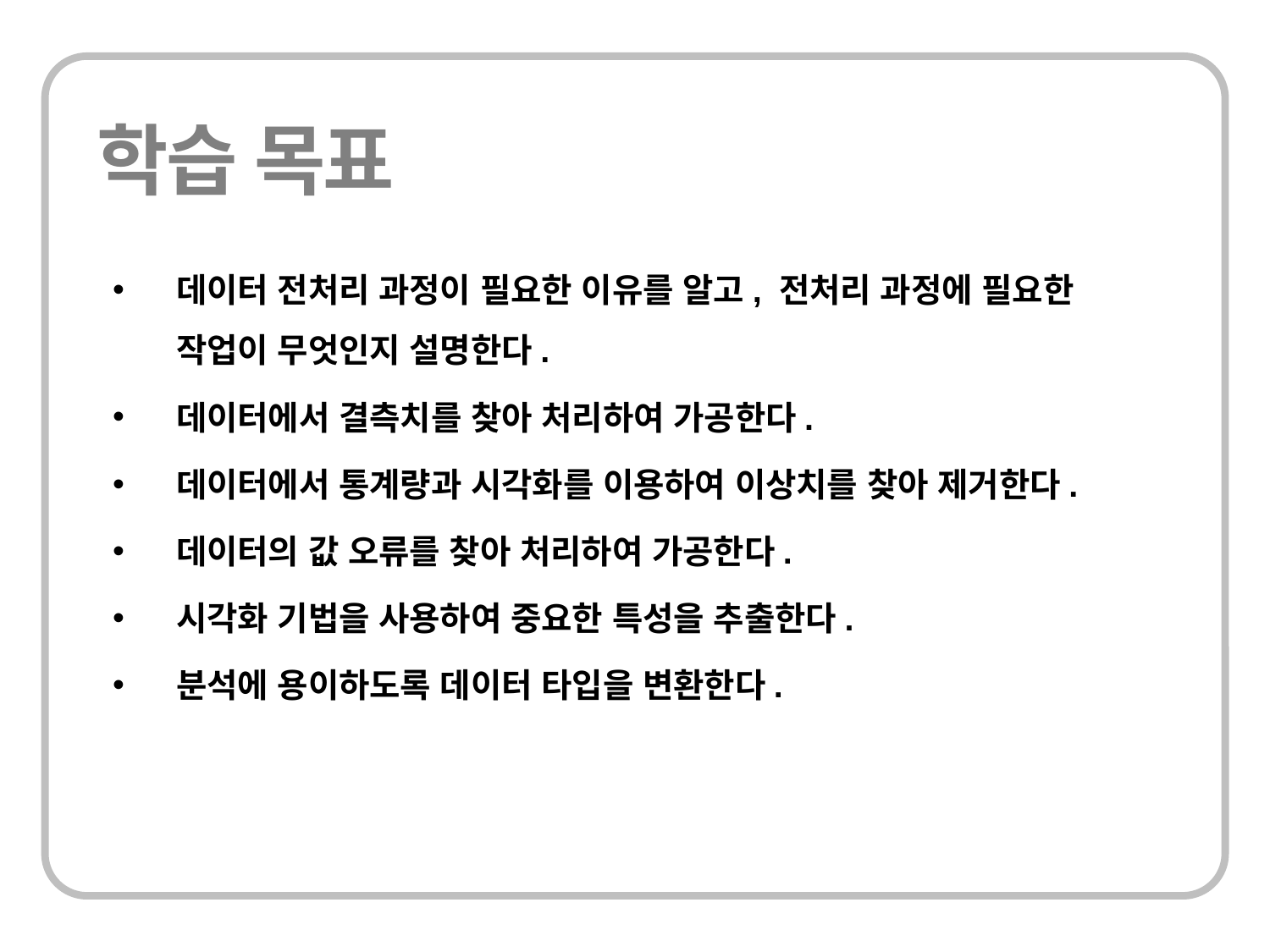

데이터 전처리 과정이 필요한 이유를 알고, 전처리 과정에 필요한 작업이 무엇인지 설명한다.
데이터에서 결측치를 찾아 처리하여 가공한다.
데이터에서 통계량과 시각화를 이용하여 이상치를 찾아 제거한다.
데이터의 값 오류를 찾아 처리하여 가공한다.
시각화 기법을 사용하여 중요한 특성을 추출한다.
분석에 용이하도록 데이터 타입을 변환한다.